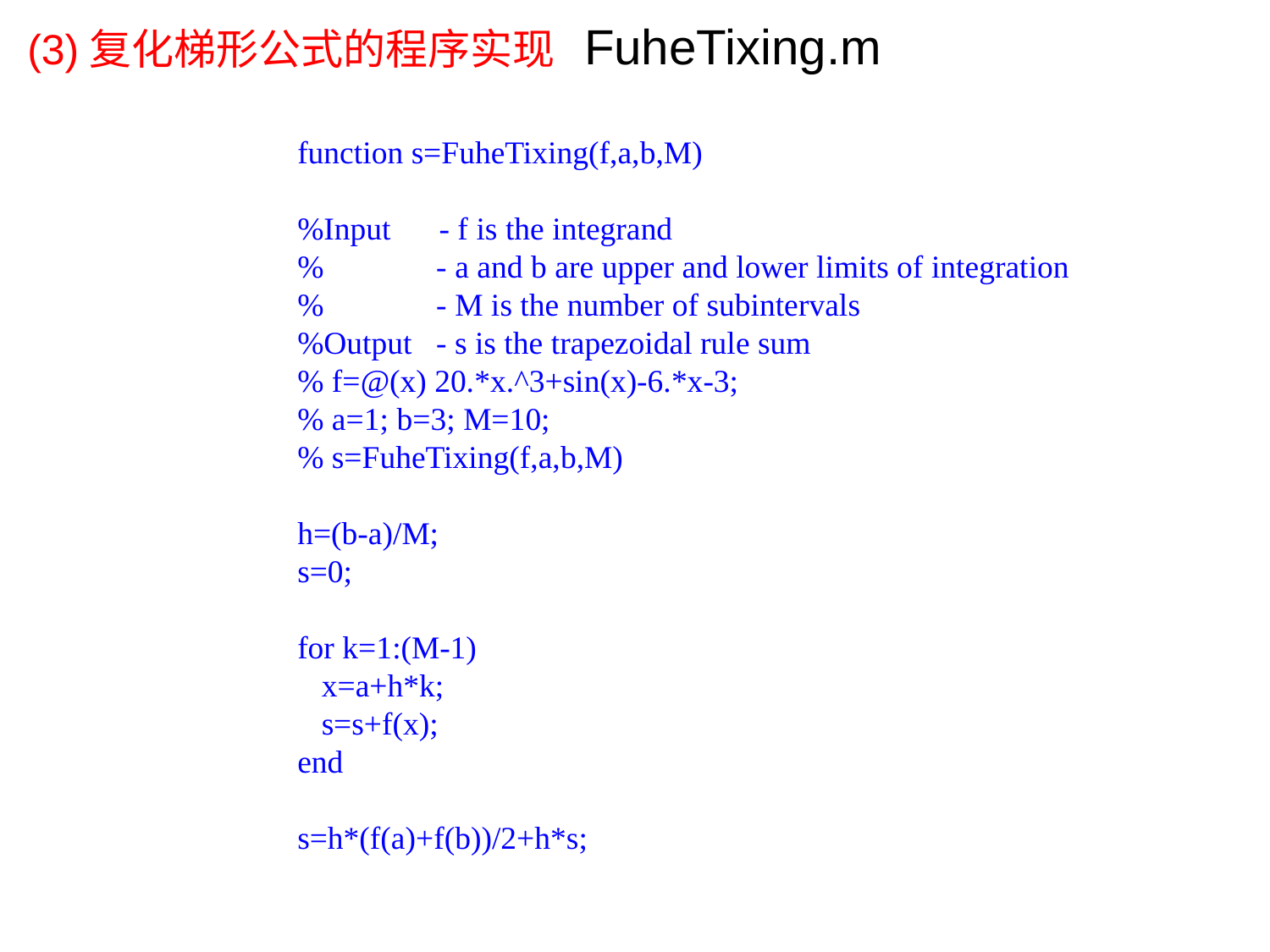

(3)复化梯形公式的程序实现  FuheTixing.m

function s=FuheTixing(f,a,b,M)

%Input      - f is the integrand
%              - a and b are upper and lower limits of integration
%              - M is the number of subintervals
%Output   - s is the trapezoidal rule sum
% f=@(x) 20.*x.^3+sin(x)-6.*x-3;
% a=1; b=3; M=10;
% s=FuheTixing(f,a,b,M)

h=(b-a)/M;
s=0;

for k=1:(M-1)
   x=a+h*k;
   s=s+f(x);
end

s=h*(f(a)+f(b))/2+h*s;